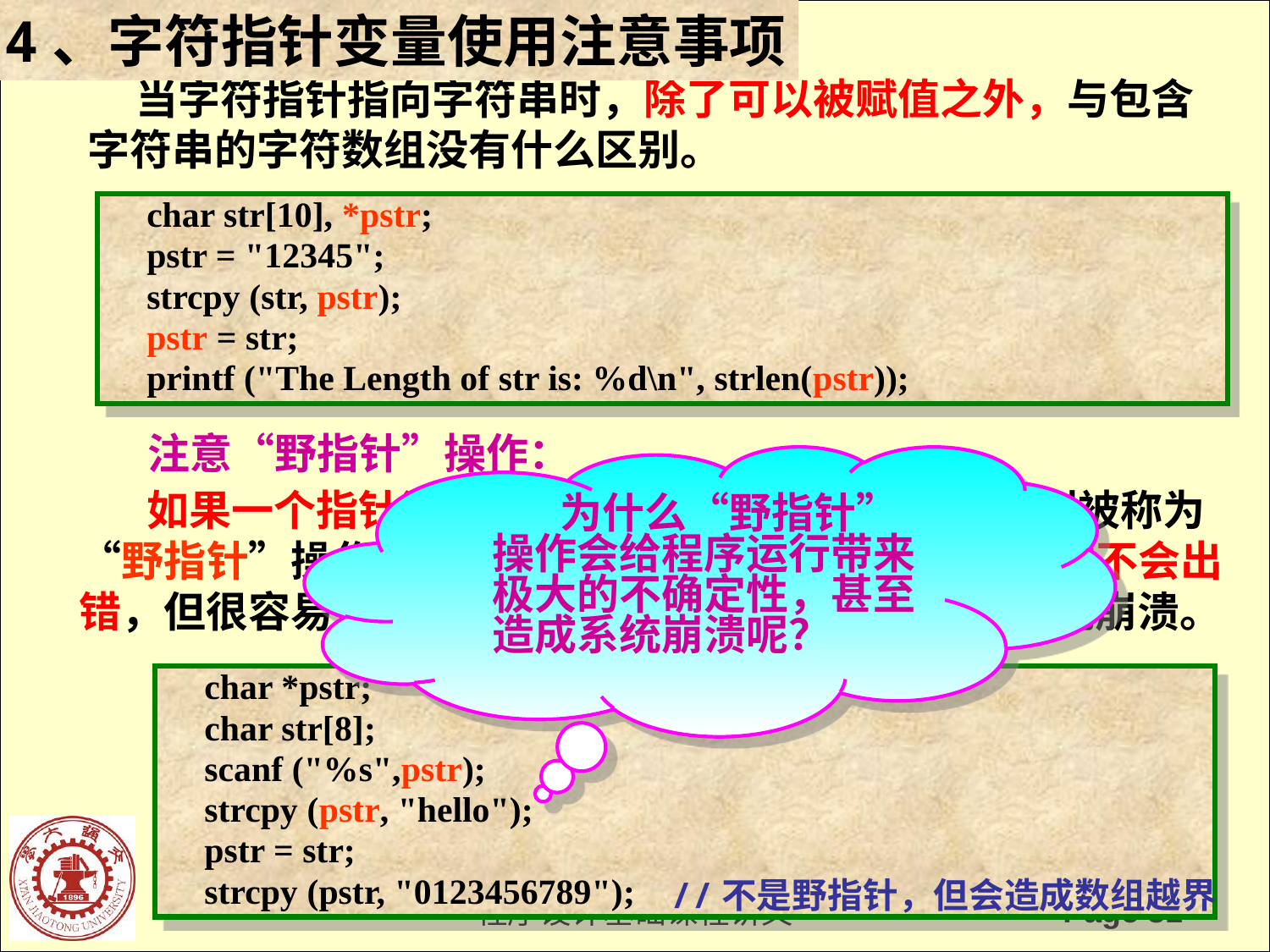

4、字符指针变量使用注意事项

    当字符指针指向字符串时，除了可以被赋值之外，与包含字符串的字符数组没有什么区别。
char str[10], *pstr;
pstr = "12345";
strcpy (str, pstr);
pstr = str;
printf ("The Length of str is: %d\n", strlen(pstr));
注意“野指针”操作：
      为什么“野指针”操作会给程序运行带来极大的不确定性，甚至造成系统崩溃呢？
      如果一个指针没有指向一个有效内存就被引用，则被称为“野指针”操作或空指针赋值。野指针操作尽管编译时不会出错，但很容易引起程序运行时表现异常，甚至导致系统崩溃。
char *pstr;
char str[8];
scanf ("%s",pstr);
strcpy (pstr, "hello");
pstr = str;
strcpy (pstr, "0123456789");
//不是野指针，但会造成数组越界